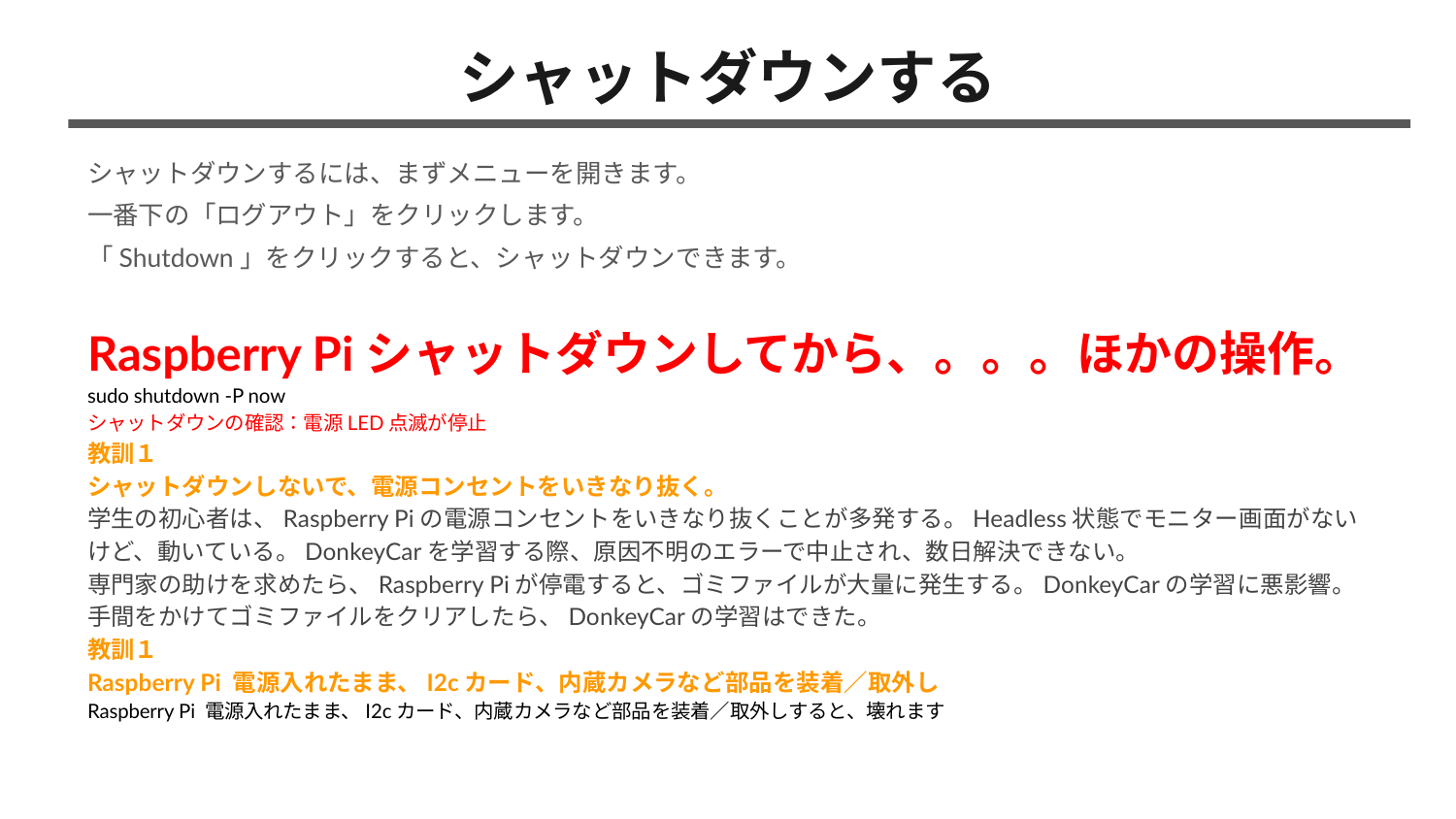

# シャットダウンする
シャットダウンするには、まずメニューを開きます。
一番下の「ログアウト」をクリックします。
「Shutdown」をクリックすると、シャットダウンできます。

Raspberry Piシャットダウンしてから、。。。ほかの操作。
sudo shutdown -P now
シャットダウンの確認：電源LED点滅が停止
教訓１
シャットダウンしないで、電源コンセントをいきなり抜く。
学生の初心者は、Raspberry Piの電源コンセントをいきなり抜くことが多発する。Headless状態でモニター画面がないけど、動いている。DonkeyCarを学習する際、原因不明のエラーで中止され、数日解決できない。
専門家の助けを求めたら、Raspberry Piが停電すると、ゴミファイルが大量に発生する。DonkeyCarの学習に悪影響。手間をかけてゴミファイルをクリアしたら、DonkeyCarの学習はできた。
教訓１
Raspberry Pi 電源入れたまま、I2cカード、内蔵カメラなど部品を装着／取外し
Raspberry Pi 電源入れたまま、I2cカード、内蔵カメラなど部品を装着／取外しすると、壊れます